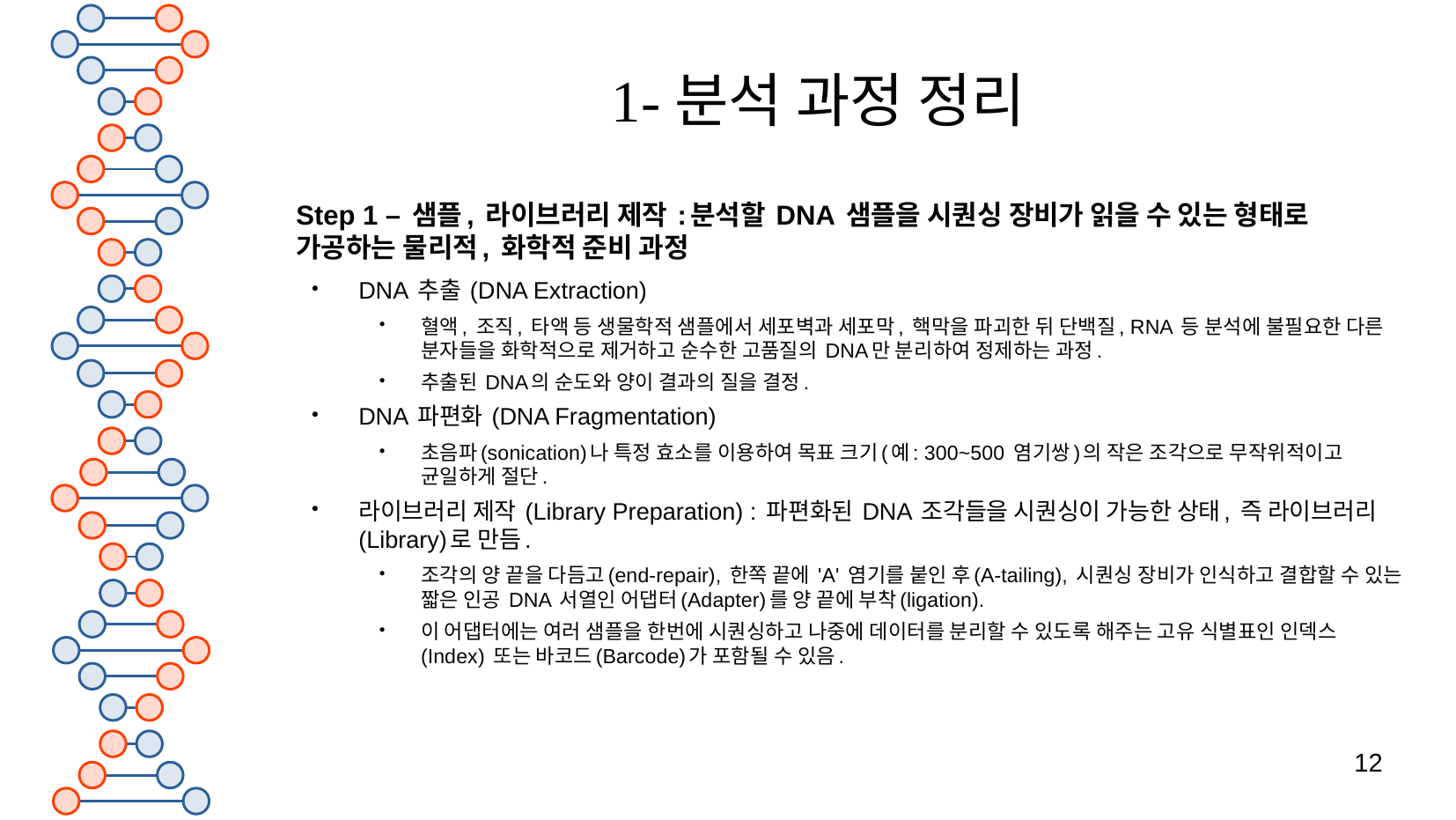

# 1-분석 과정 정리
Step 1 – 샘플, 라이브러리 제작 :분석할 DNA 샘플을 시퀀싱 장비가 읽을 수 있는 형태로 가공하는 물리적, 화학적 준비 과정
DNA 추출 (DNA Extraction)
혈액, 조직, 타액 등 생물학적 샘플에서 세포벽과 세포막, 핵막을 파괴한 뒤 단백질, RNA 등 분석에 불필요한 다른 분자들을 화학적으로 제거하고 순수한 고품질의 DNA만 분리하여 정제하는 과정.
추출된 DNA의 순도와 양이 결과의 질을 결정.
DNA 파편화 (DNA Fragmentation)
초음파(sonication)나 특정 효소를 이용하여 목표 크기(예: 300~500 염기쌍)의 작은 조각으로 무작위적이고 균일하게 절단.
라이브러리 제작 (Library Preparation) : 파편화된 DNA 조각들을 시퀀싱이 가능한 상태, 즉 라이브러리(Library)로 만듬.
조각의 양 끝을 다듬고(end-repair), 한쪽 끝에 'A' 염기를 붙인 후(A-tailing), 시퀀싱 장비가 인식하고 결합할 수 있는 짧은 인공 DNA 서열인 어댑터(Adapter)를 양 끝에 부착(ligation).
이 어댑터에는 여러 샘플을 한번에 시퀀싱하고 나중에 데이터를 분리할 수 있도록 해주는 고유 식별표인 인덱스(Index) 또는 바코드(Barcode)가 포함될 수 있음.
12